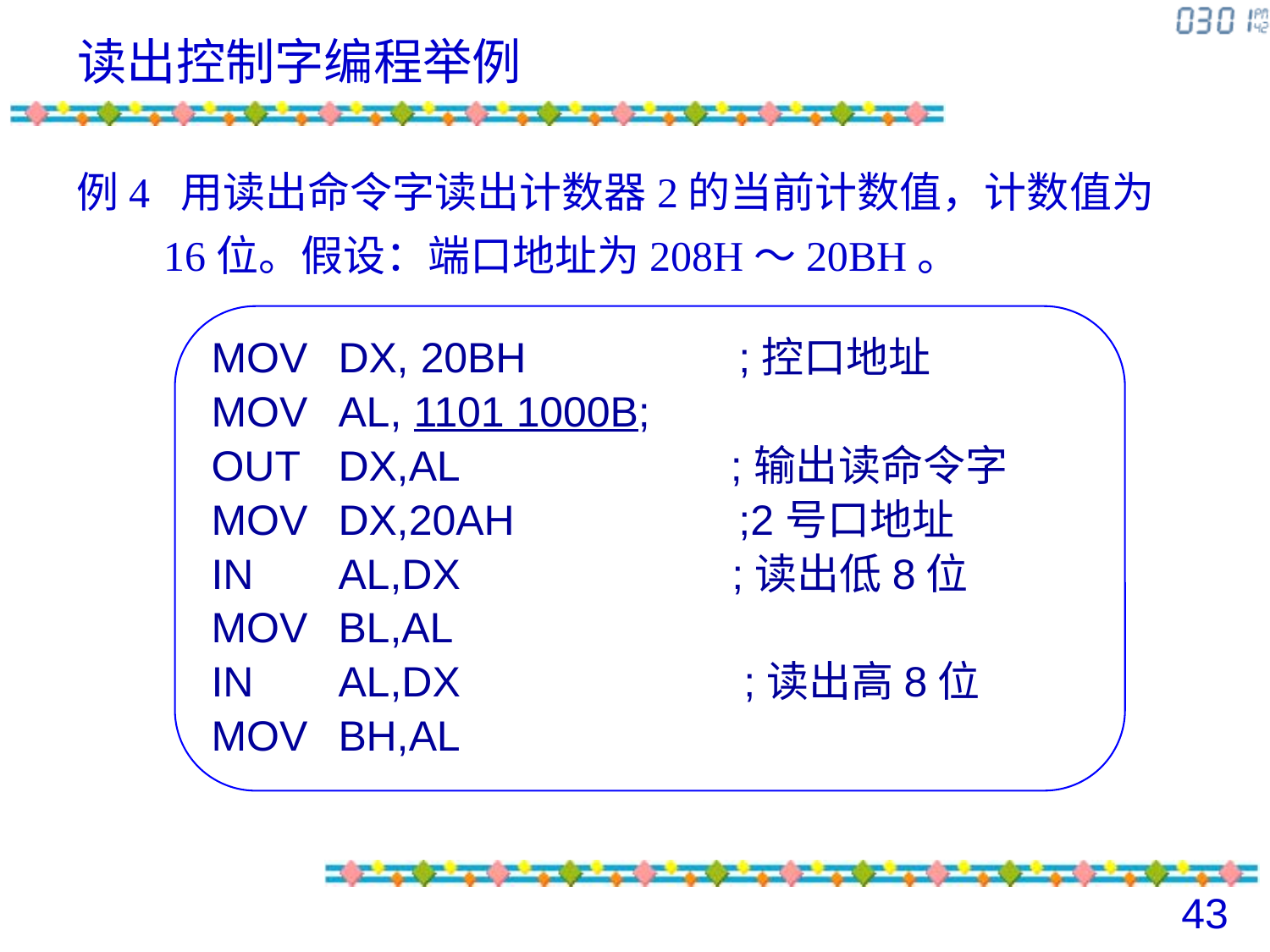

# 读出控制字编程举例
例4  用读出命令字读出计数器2的当前计数值，计数值为16位。假设：端口地址为208H～20BH。
MOV	DX, 20BH                  ;控口地址
MOV	AL, 1101 1000B;
OUT	DX,AL                       ;输出读命令字
MOV	DX,20AH                   ;2号口地址
IN	AL,DX                       ;读出低8位
MOV	BL,AL
IN	AL,DX                        ;读出高8位
MOV	BH,AL